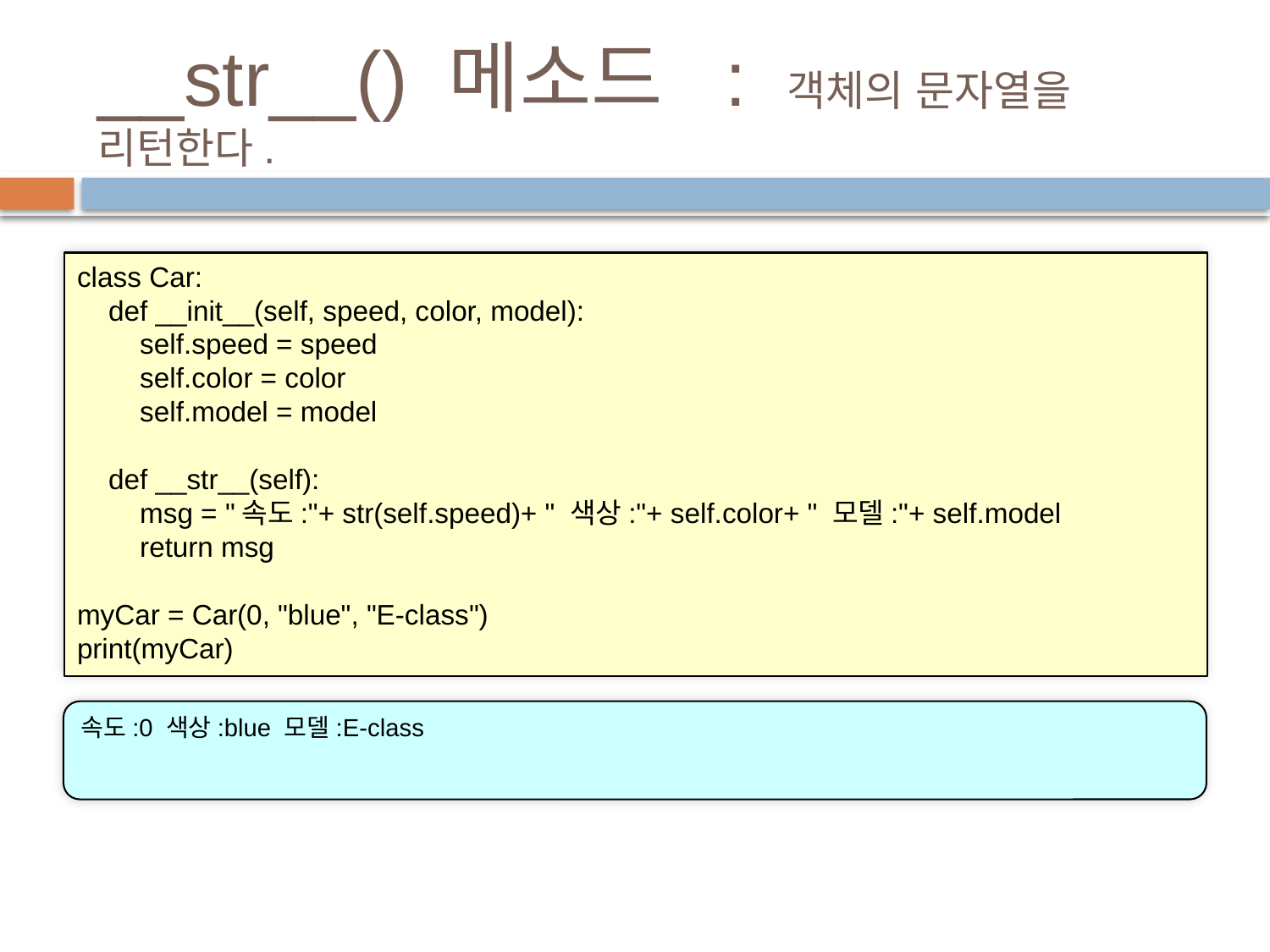

# __str__() 메소드  : 객체의 문자열을 리턴한다.
class Car:
    def __init__(self, speed, color, model):
        self.speed = speed
        self.color = color
        self.model = model

    def __str__(self):
        msg = "속도:"+ str(self.speed)+ " 색상:"+ self.color+ " 모델:"+ self.model
        return msg

myCar = Car(0, "blue", "E-class")
print(myCar)
속도:0 색상:blue 모델:E-class